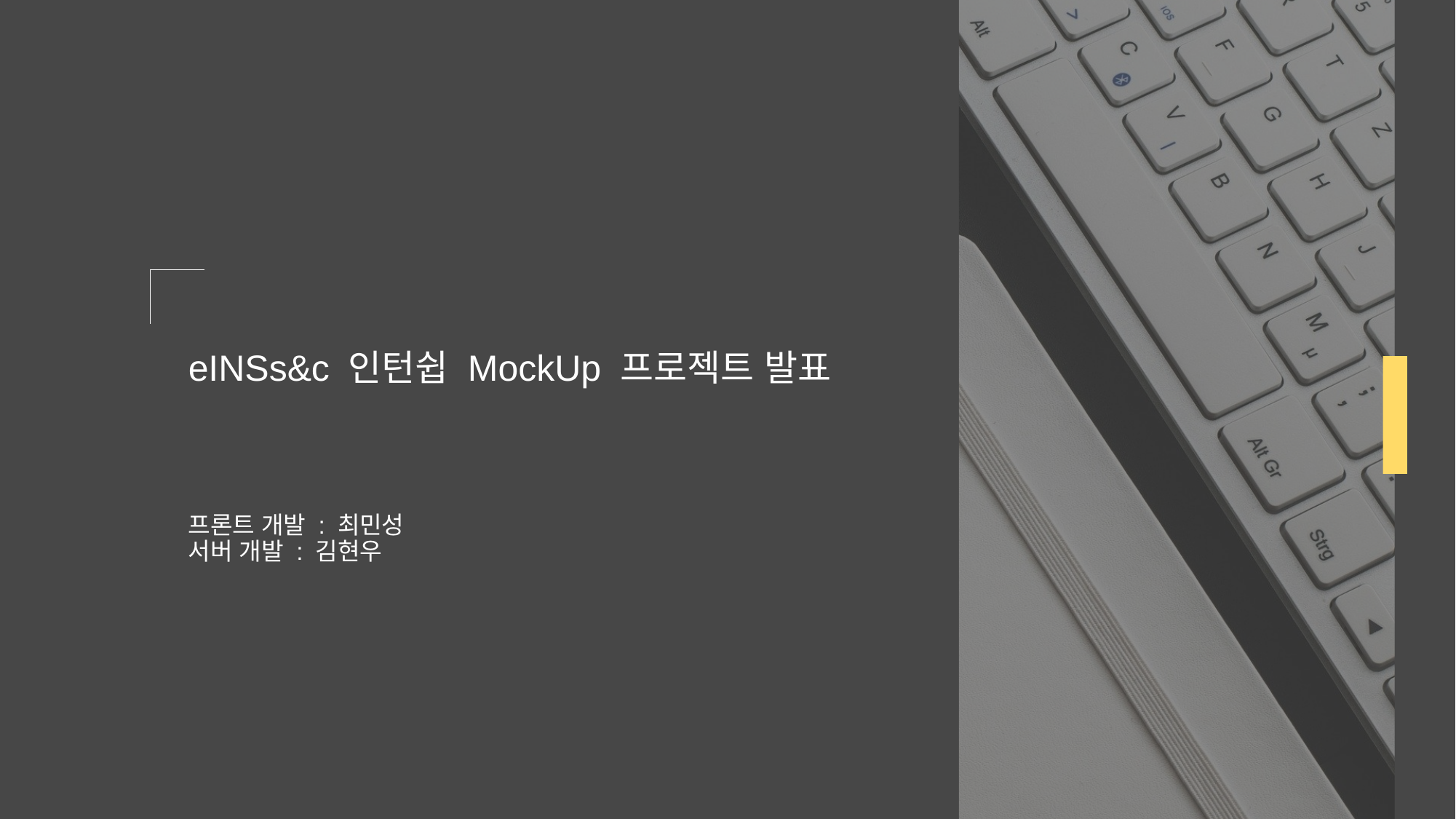

# eINSs&c 인턴쉽 MockUp 프로젝트 발표
프론트 개발 : 최민성
서버 개발 : 김현우